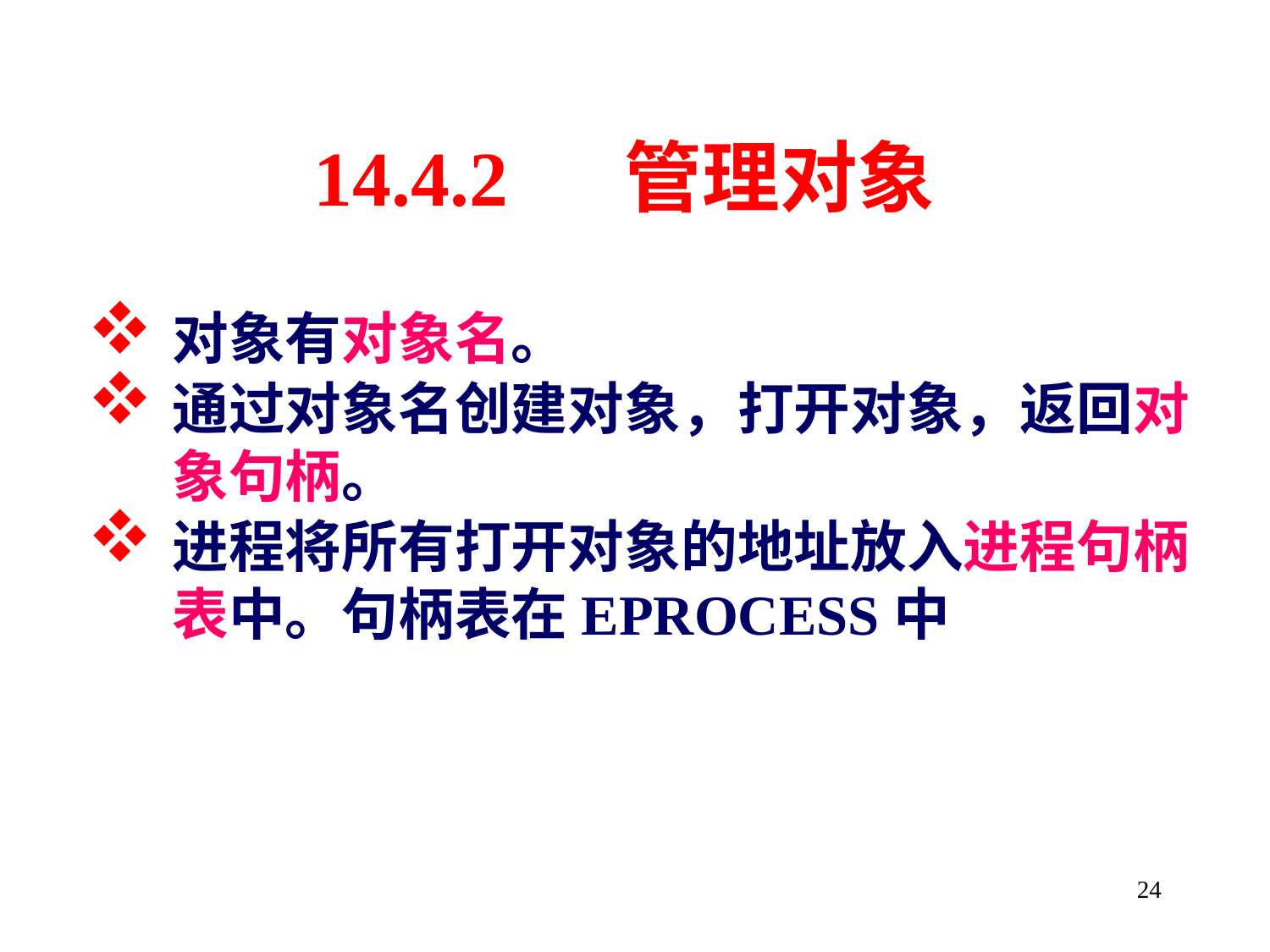

# 14.4.2     管理对象
对象有对象名。
通过对象名创建对象，打开对象，返回对象句柄。
进程将所有打开对象的地址放入进程句柄表中。句柄表在EPROCESS中
24